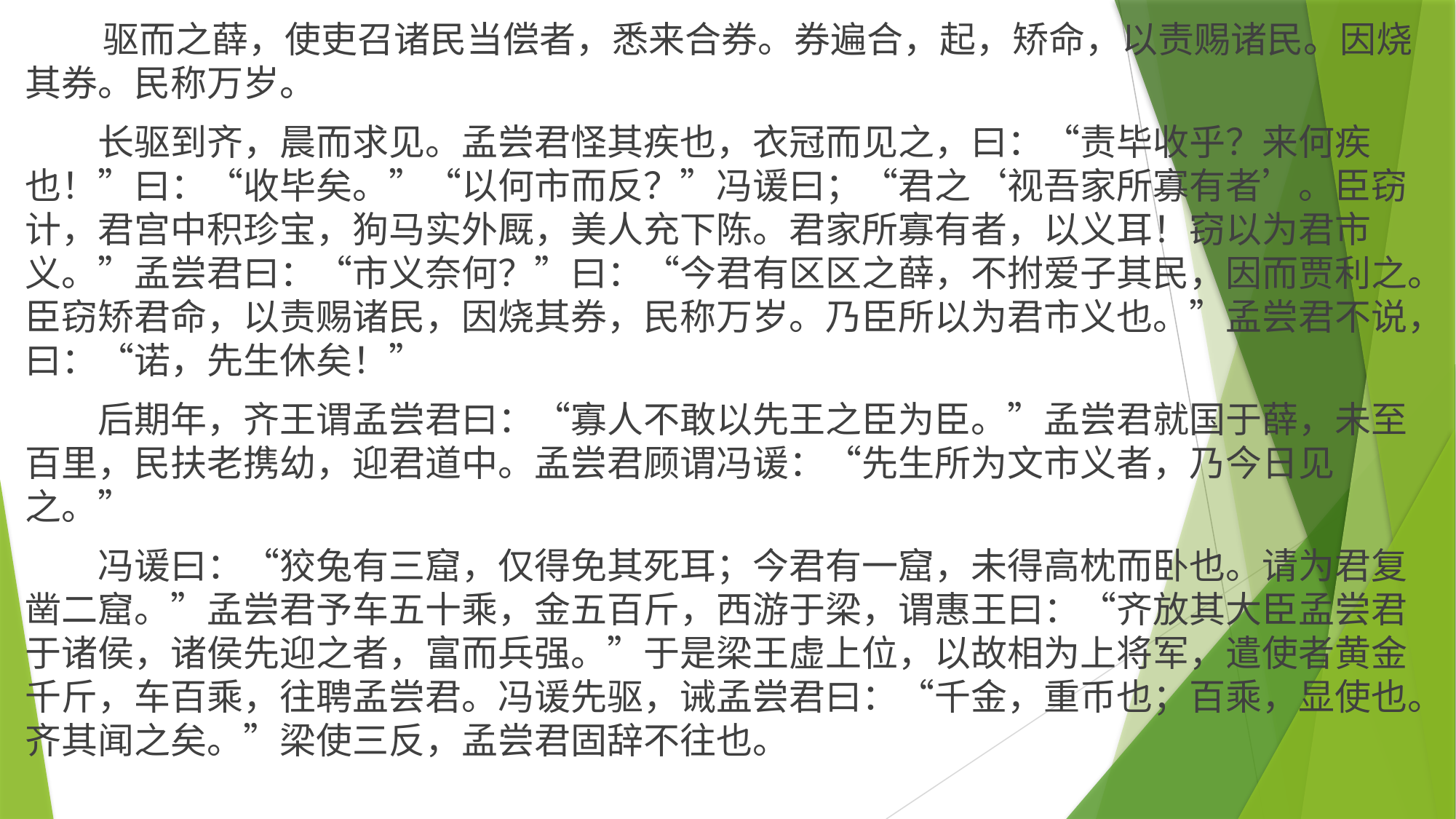

驱而之薛，使吏召诸民当偿者，悉来合券。券遍合，起，矫命，以责赐诸民。因烧其券。民称万岁。
　　长驱到齐，晨而求见。孟尝君怪其疾也，衣冠而见之，曰：“责毕收乎？来何疾也！”曰：“收毕矣。”“以何市而反？”冯谖曰；“君之‘视吾家所寡有者’。臣窃计，君宫中积珍宝，狗马实外厩，美人充下陈。君家所寡有者，以义耳！窃以为君市义。”孟尝君曰：“市义奈何？”曰：“今君有区区之薛，不拊爱子其民，因而贾利之。臣窃矫君命，以责赐诸民，因烧其券，民称万岁。乃臣所以为君市义也。”孟尝君不说，曰：“诺，先生休矣！”
　　后期年，齐王谓孟尝君曰：“寡人不敢以先王之臣为臣。”孟尝君就国于薛，未至百里，民扶老携幼，迎君道中。孟尝君顾谓冯谖：“先生所为文市义者，乃今日见之。”
　　冯谖曰：“狡兔有三窟，仅得免其死耳；今君有一窟，未得高枕而卧也。请为君复凿二窟。”孟尝君予车五十乘，金五百斤，西游于梁，谓惠王曰：“齐放其大臣孟尝君于诸侯，诸侯先迎之者，富而兵强。”于是梁王虚上位，以故相为上将军，遣使者黄金千斤，车百乘，往聘孟尝君。冯谖先驱，诫孟尝君曰：“千金，重币也；百乘，显使也。齐其闻之矣。”梁使三反，孟尝君固辞不往也。